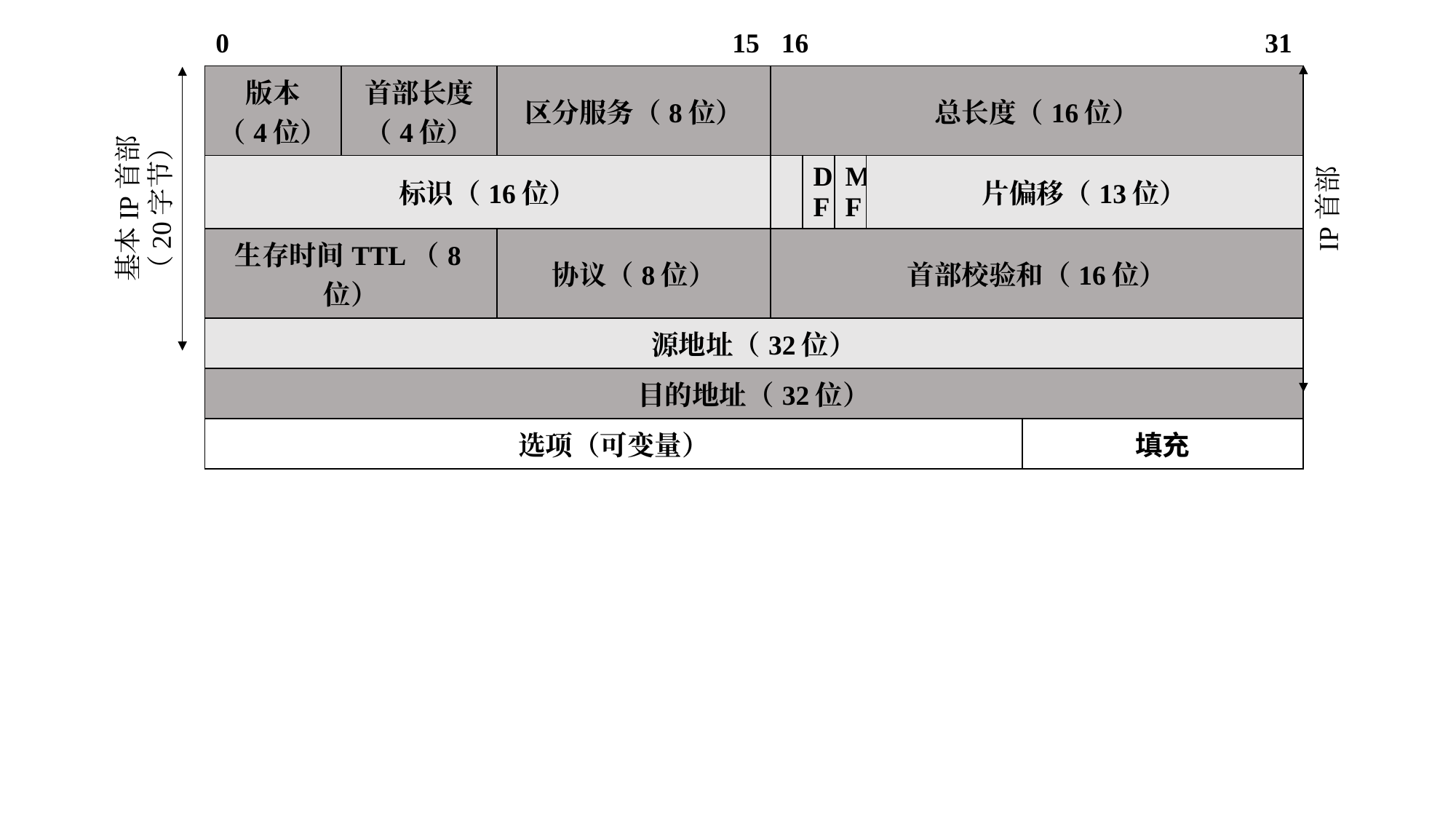

| 0 |  | 15 |  | 16 |  |  |  |  | 31 |
| --- | --- | --- | --- | --- | --- | --- | --- | --- | --- |
| 版本 （4位） | 首部长度 （4位） |  | 区分服务（8位） | 总长度（16位） |  |  |  |  |  |
| 标识（16位） |  |  |  |  | DF | MF | 片偏移（13位） |  |  |
| 生存时间TTL（8位） |  |  | 协议（8位） | 首部校验和（16位） |  |  |  |  |  |
| 源地址（32位） |  |  |  |  |  |  |  |  |  |
| 目的地址（32位） |  |  |  |  |  |  |  |  |  |
| 选项（可变量） |  |  |  |  |  |  |  | 填充 |  |
基本IP首部（20字节）
IP首部